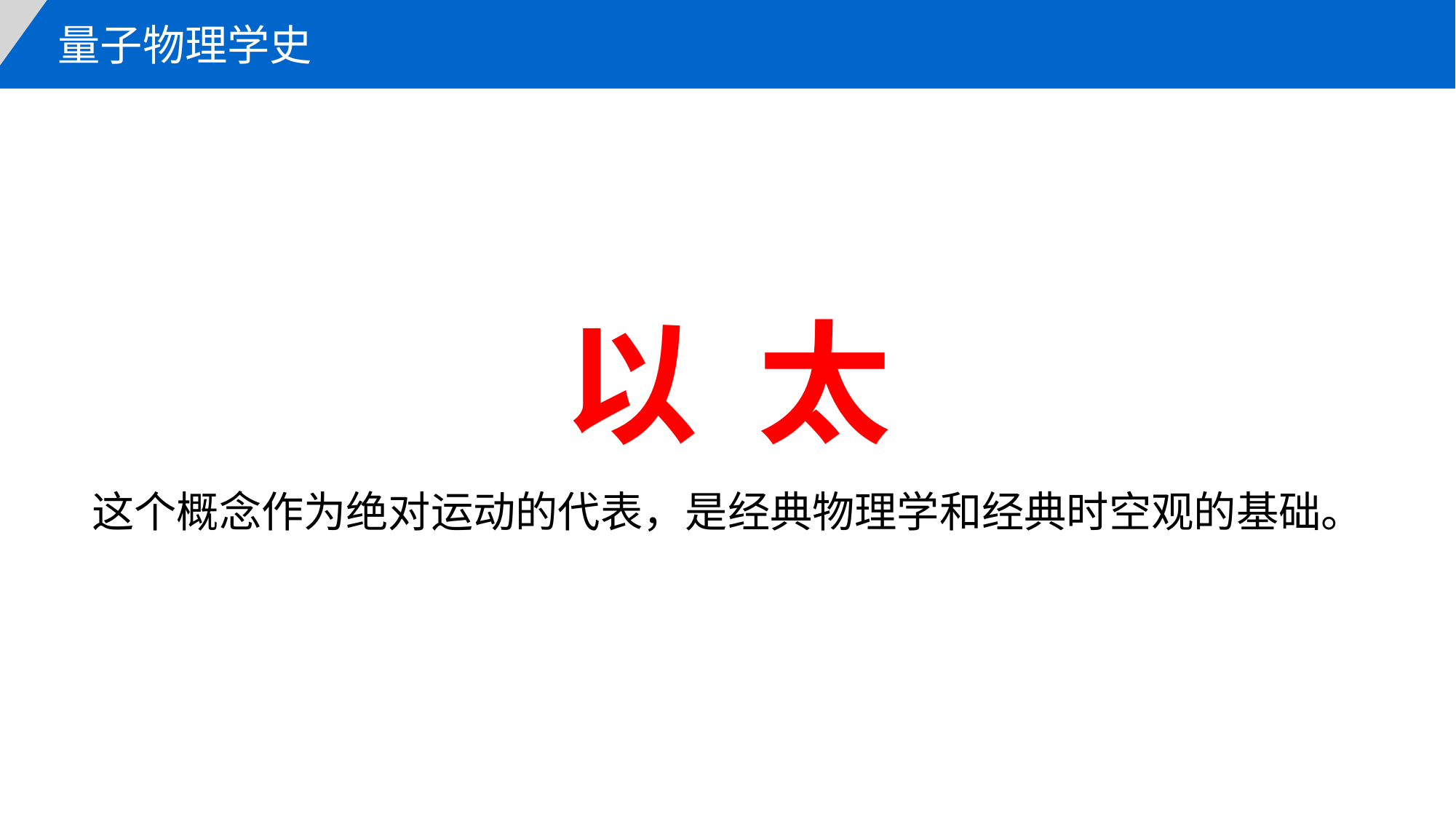

量子物理学史
以  太
这个概念作为绝对运动的代表，是经典物理学和经典时空观的基础。